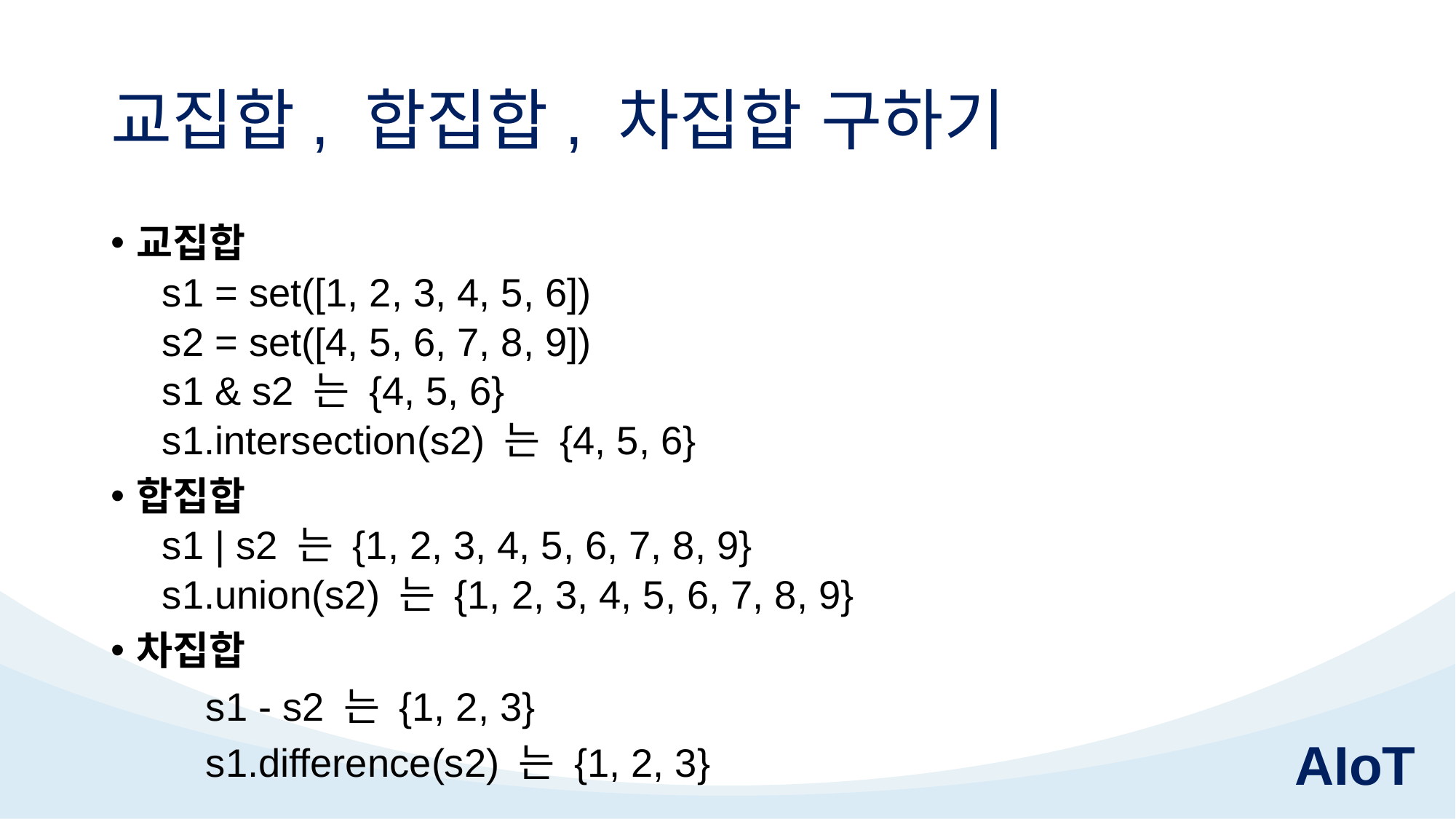

# 교집합, 합집합, 차집합 구하기
교집합
	s1 = set([1, 2, 3, 4, 5, 6])
	s2 = set([4, 5, 6, 7, 8, 9])
	s1 & s2 는 {4, 5, 6}
	s1.intersection(s2) 는 {4, 5, 6}
합집합
	s1 | s2 는 {1, 2, 3, 4, 5, 6, 7, 8, 9}
	s1.union(s2) 는 {1, 2, 3, 4, 5, 6, 7, 8, 9}
차집합
	s1 - s2 는 {1, 2, 3}
	s1.difference(s2) 는 {1, 2, 3}